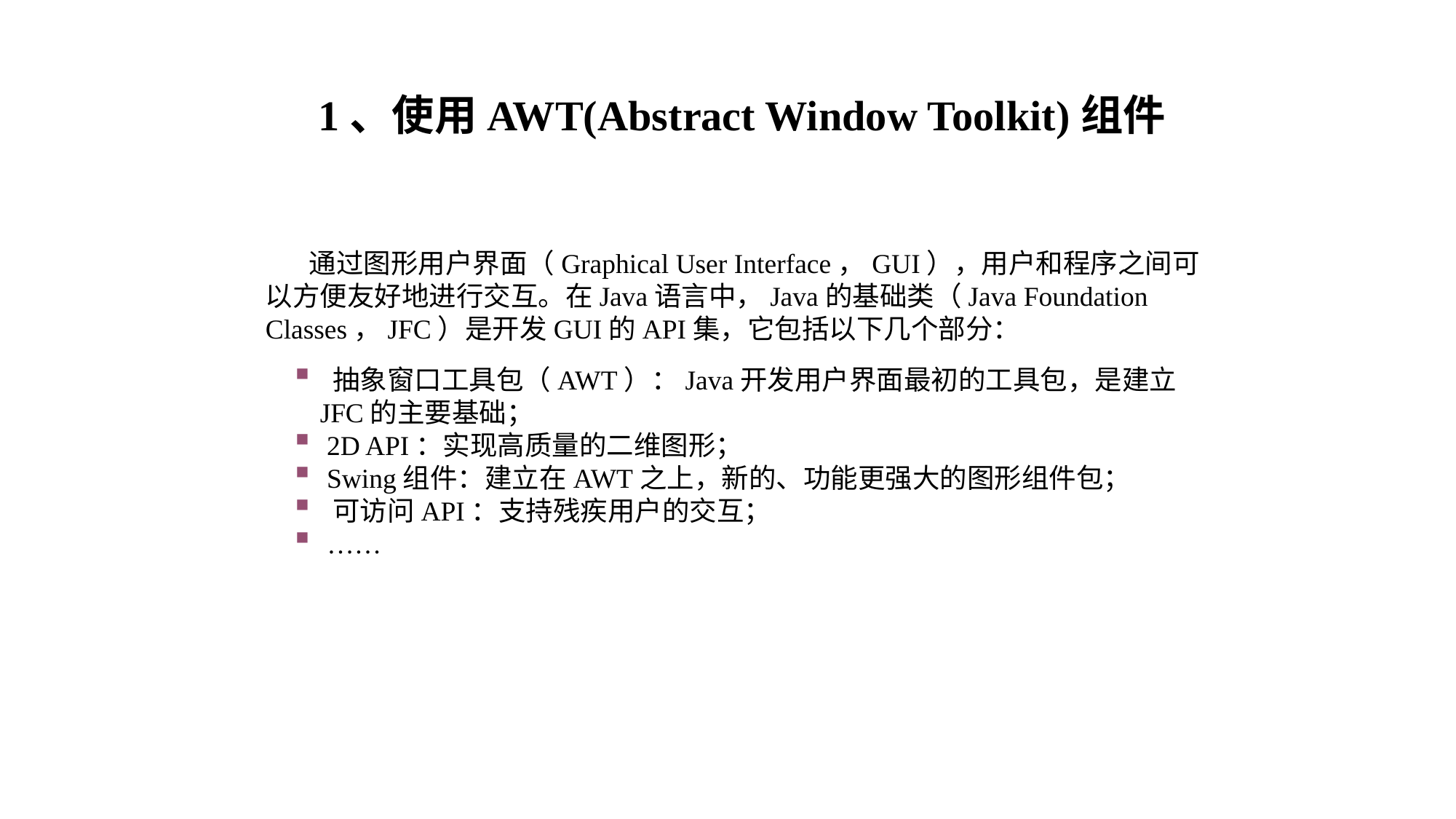

1、使用AWT(Abstract Window Toolkit)组件
      通过图形用户界面（Graphical User Interface，GUI），用户和程序之间可以方便友好地进行交互。在Java语言中，Java的基础类（Java Foundation Classes，JFC）是开发GUI的API集，它包括以下几个部分：

 抽象窗口工具包（AWT）：Java开发用户界面最初的工具包，是建立JFC的主要基础；
 2D API：实现高质量的二维图形；
 Swing组件：建立在AWT之上，新的、功能更强大的图形组件包；
 可访问API：支持残疾用户的交互；
 ……